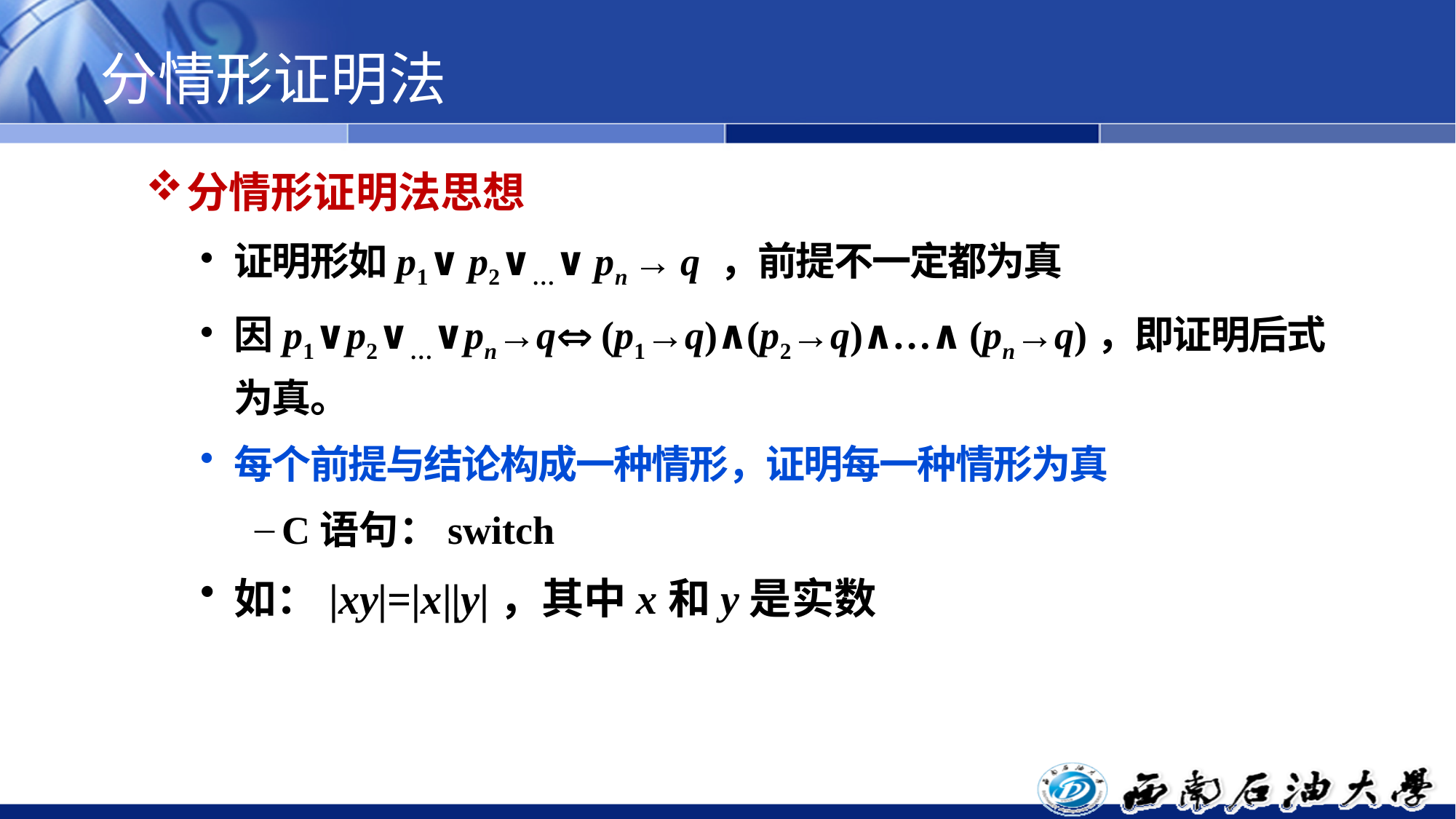

# 分情形证明法
分情形证明法思想
证明形如p1∨ p2∨…∨ pn → q ，前提不一定都为真
因p1∨p2∨…∨pn→q⇔ (p1→q)∧(p2→q)∧…∧ (pn→q)，即证明后式为真。
每个前提与结论构成一种情形，证明每一种情形为真
C语句：switch
如：|xy|=|x||y|，其中x和y是实数